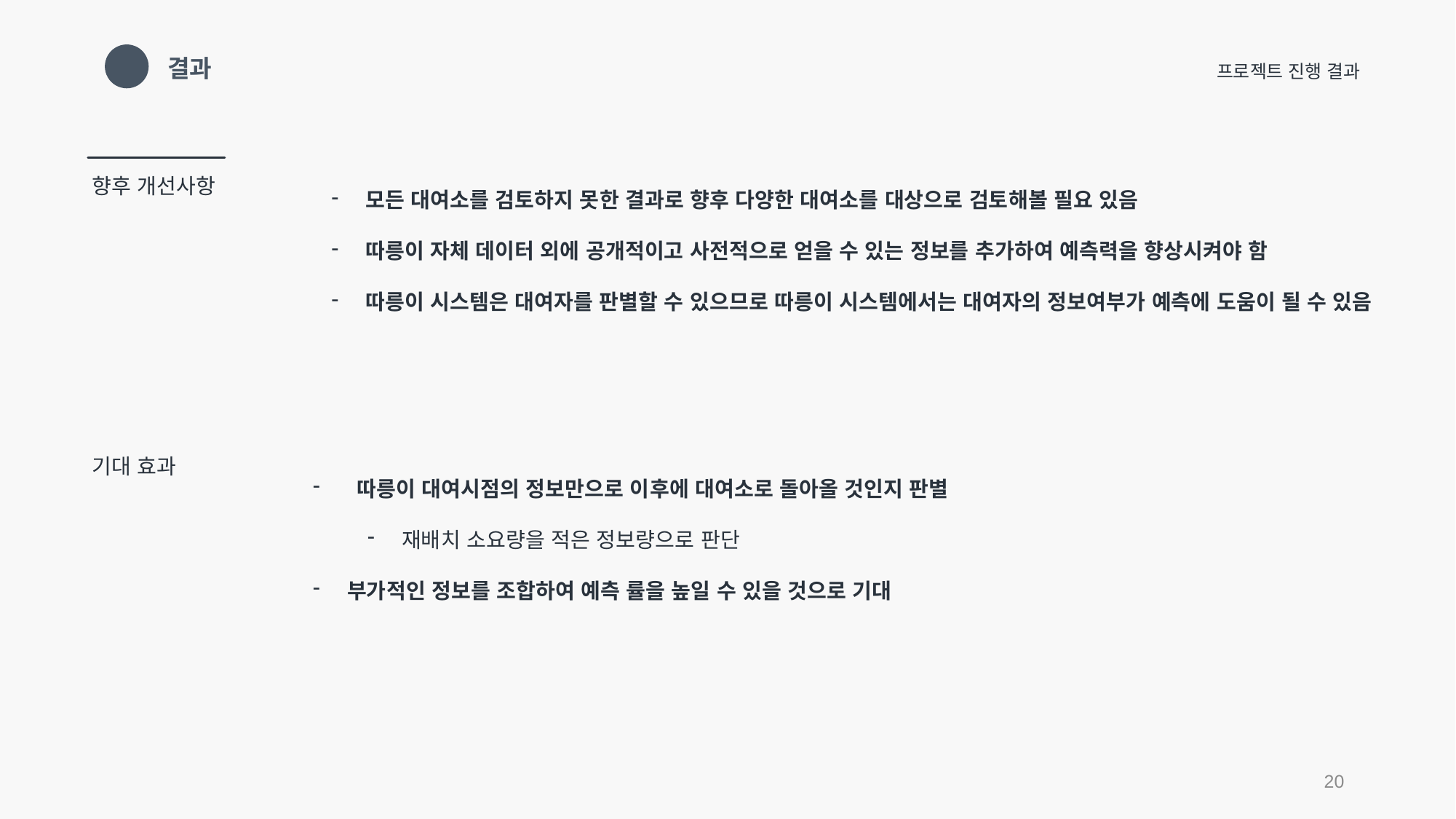

결과
04
프로젝트 진행 결과
모든 대여소를 검토하지 못한 결과로 향후 다양한 대여소를 대상으로 검토해볼 필요 있음
따릉이 자체 데이터 외에 공개적이고 사전적으로 얻을 수 있는 정보를 추가하여 예측력을 향상시켜야 함
따릉이 시스템은 대여자를 판별할 수 있으므로 따릉이 시스템에서는 대여자의 정보여부가 예측에 도움이 될 수 있음
향후 개선사항

기대 효과
 따릉이 대여시점의 정보만으로 이후에 대여소로 돌아올 것인지 판별
재배치 소요량을 적은 정보량으로 판단
부가적인 정보를 조합하여 예측 률을 높일 수 있을 것으로 기대
20